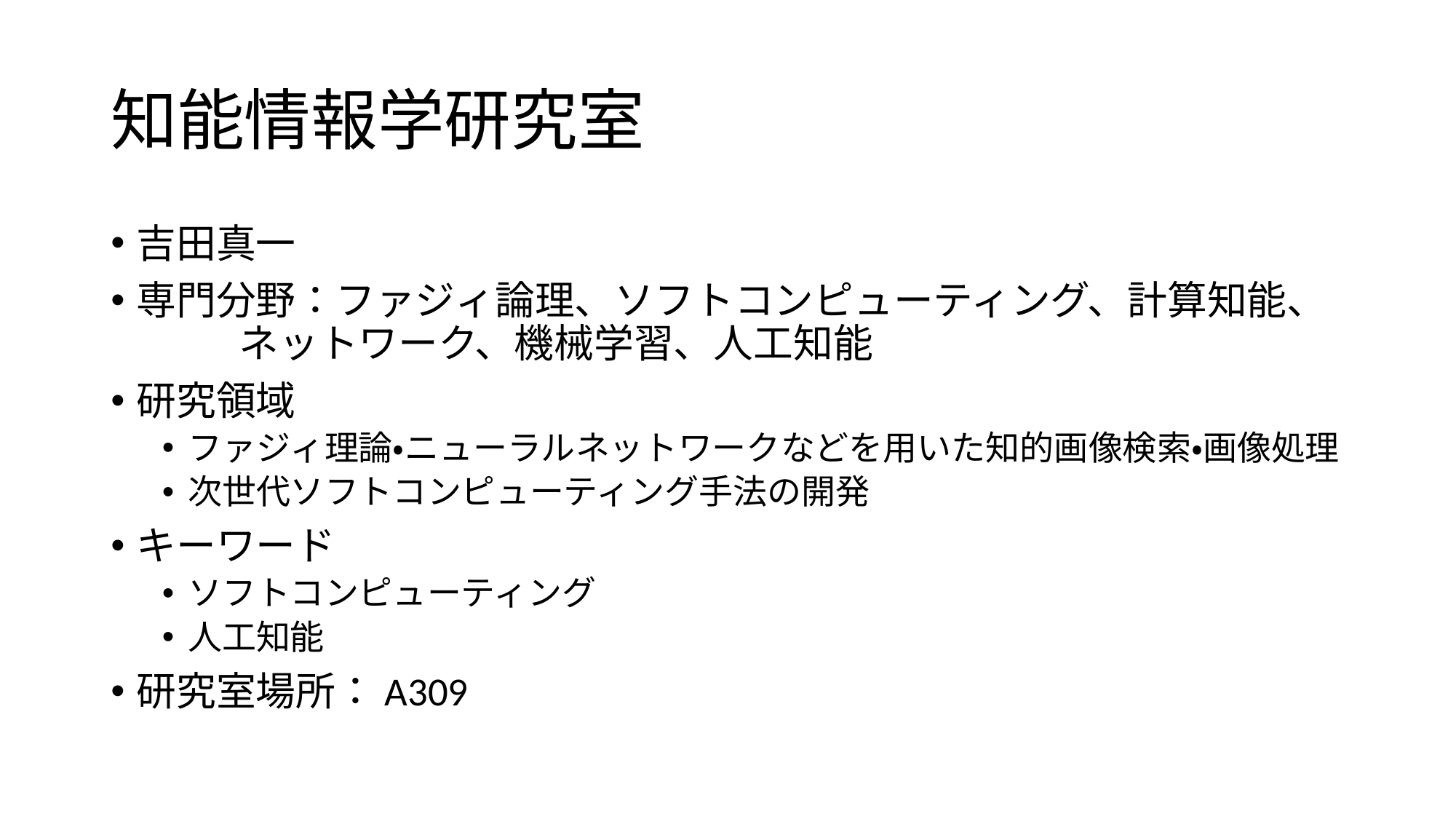

# 知能情報学研究室
吉田真一
専門分野：ファジィ論理、ソフトコンピューティング、計算知能、
		ネットワーク、機械学習、人工知能
研究領域
ファジィ理論・ニューラルネットワークなどを用いた知的画像検索・画像処理
次世代ソフトコンピューティング手法の開発
キーワード
ソフトコンピューティング
人工知能
研究室場所：A309